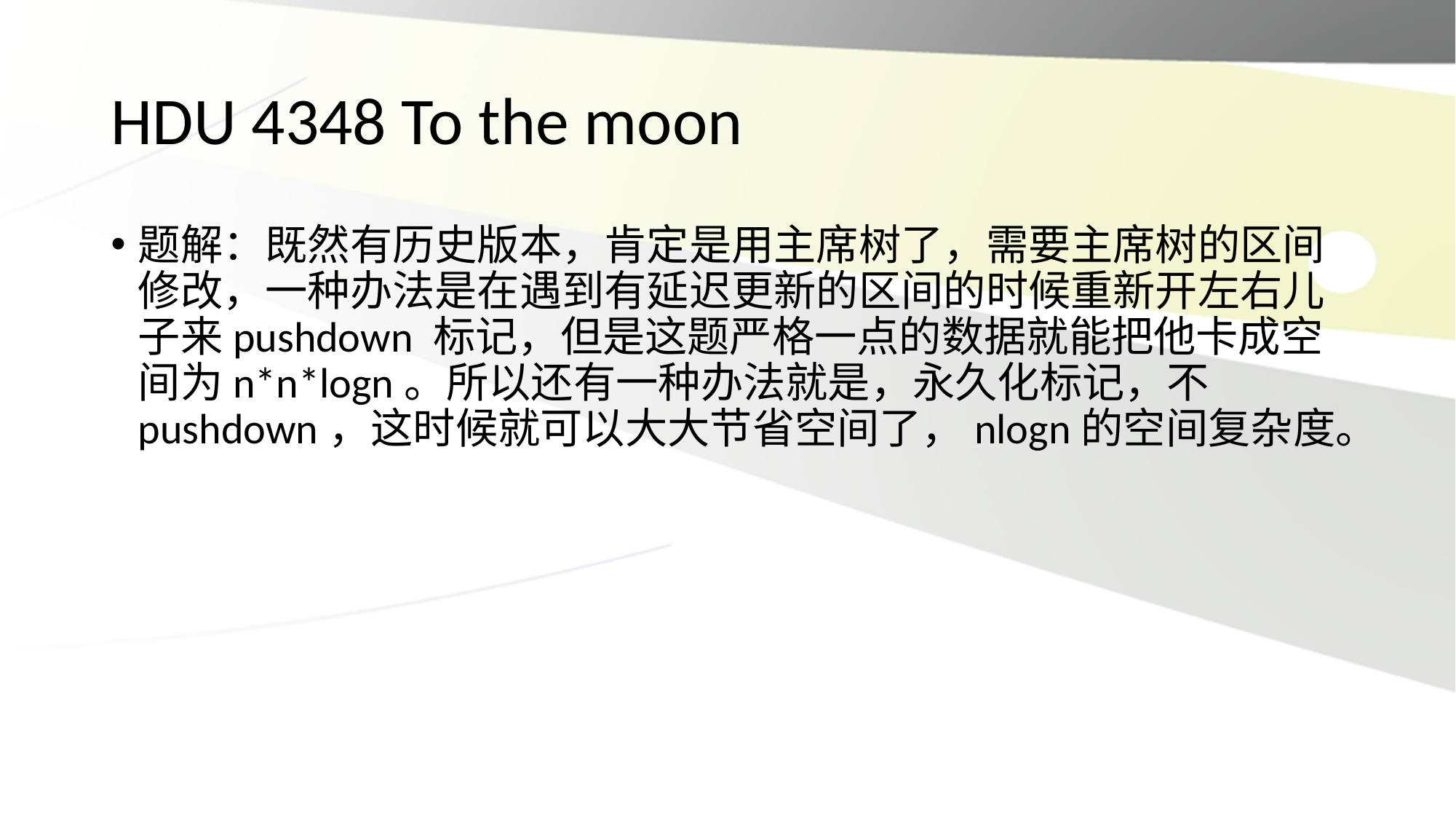

# HDU 4348 To the moon
题解：既然有历史版本，肯定是用主席树了，需要主席树的区间修改，一种办法是在遇到有延迟更新的区间的时候重新开左右儿子来pushdown 标记，但是这题严格一点的数据就能把他卡成空间为n*n*logn。所以还有一种办法就是，永久化标记，不pushdown，这时候就可以大大节省空间了，nlogn的空间复杂度。